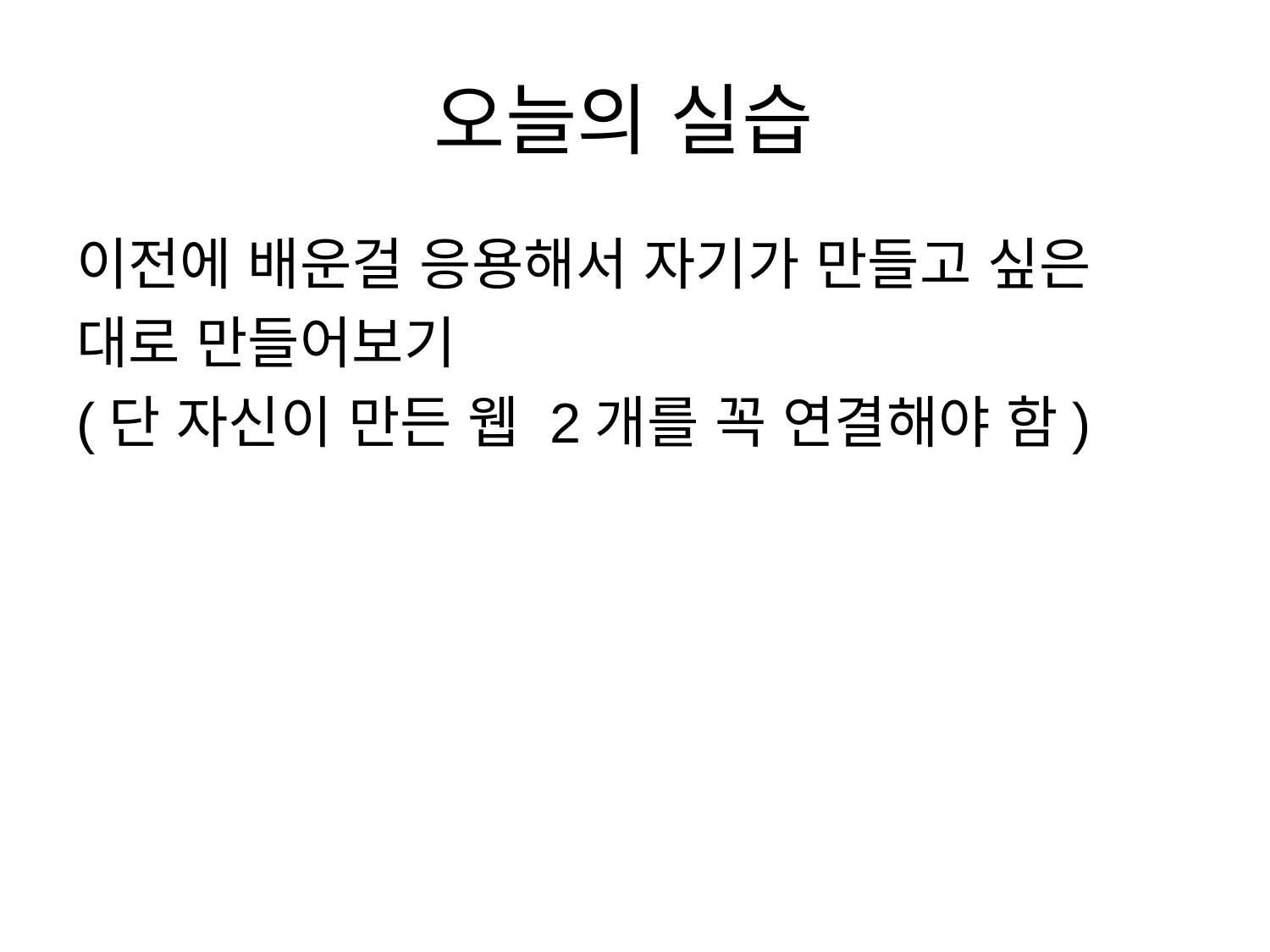

# 오늘의 실습
이전에 배운걸 응용해서 자기가 만들고 싶은
대로 만들어보기
(단 자신이 만든 웹 2개를 꼭 연결해야 함)